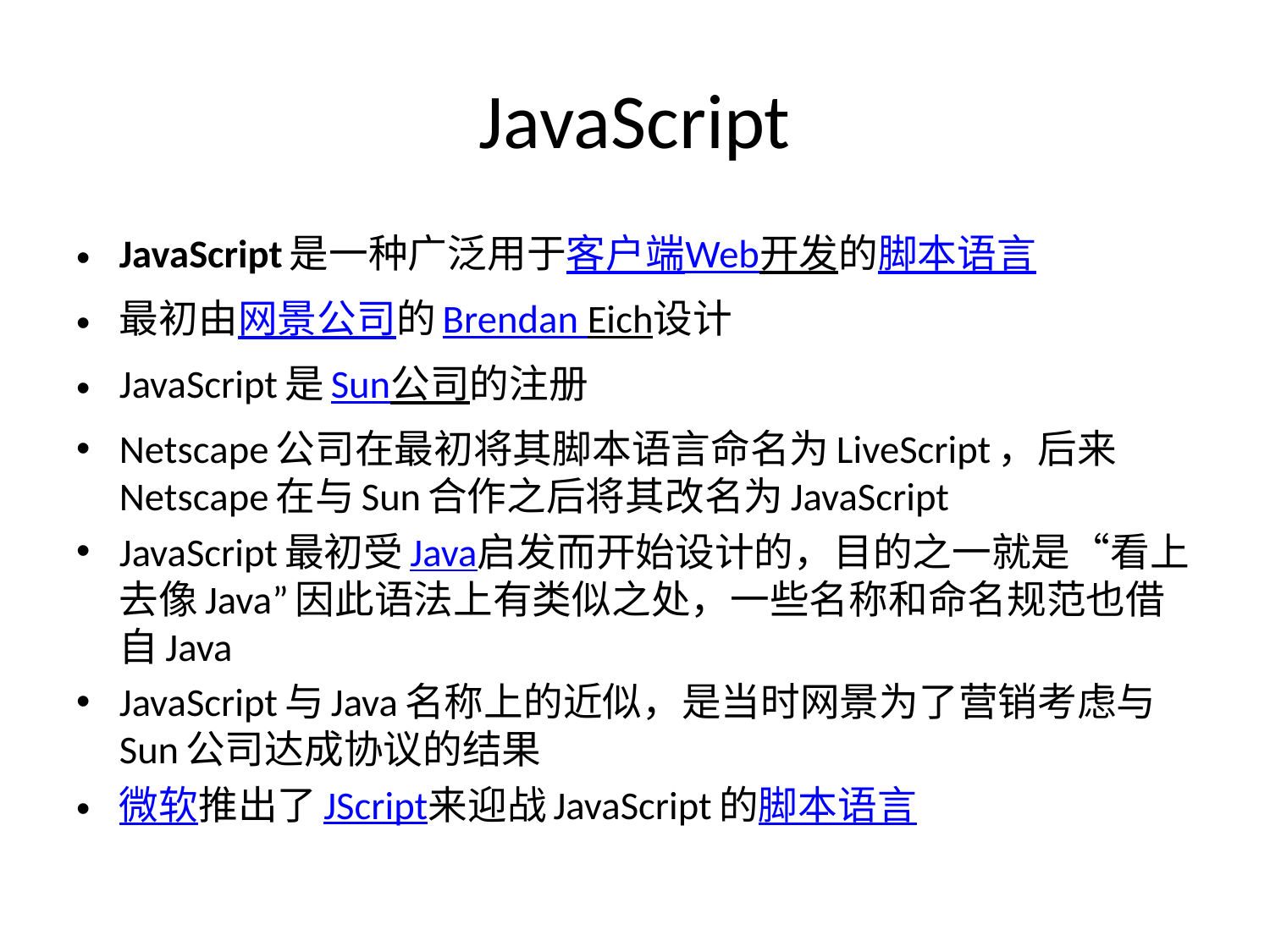

# JavaScript
JavaScript是一种广泛用于客户端Web开发的脚本语言
最初由网景公司的Brendan Eich设计
JavaScript是Sun公司的注册
Netscape公司在最初将其脚本语言命名为LiveScript，后来Netscape在与Sun合作之后将其改名为JavaScript
JavaScript最初受Java启发而开始设计的，目的之一就是“看上去像Java”因此语法上有类似之处，一些名称和命名规范也借自Java
JavaScript与Java名称上的近似，是当时网景为了营销考虑与Sun公司达成协议的结果
微软推出了JScript来迎战JavaScript的脚本语言